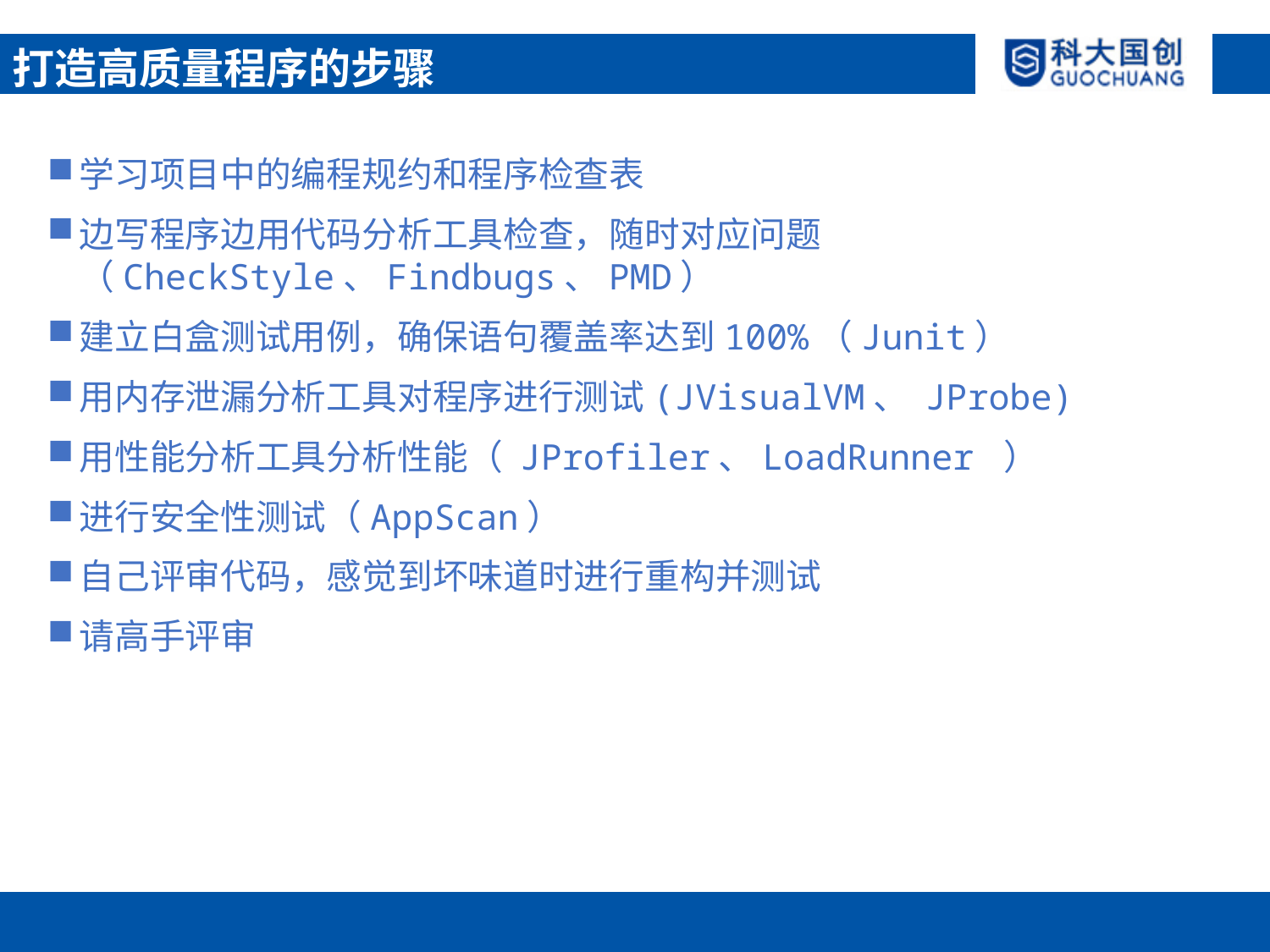

打造高质量程序的步骤
学习项目中的编程规约和程序检查表
边写程序边用代码分析工具检查，随时对应问题（CheckStyle、Findbugs、PMD）
建立白盒测试用例，确保语句覆盖率达到100%（Junit）
用内存泄漏分析工具对程序进行测试(JVisualVM、 JProbe)
用性能分析工具分析性能（ JProfiler、LoadRunner ）
进行安全性测试（AppScan）
自己评审代码，感觉到坏味道时进行重构并测试
请高手评审